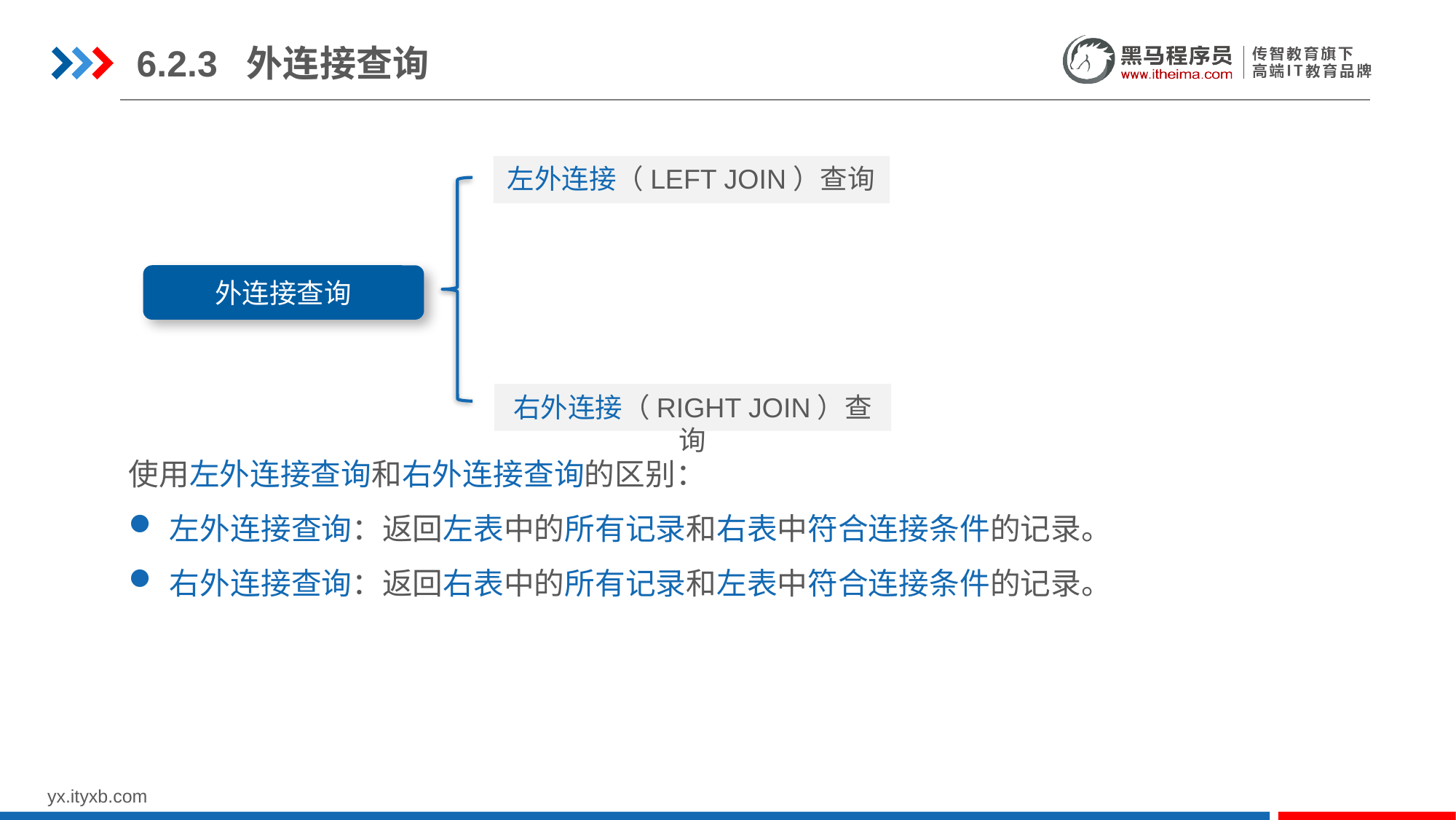

6.2.3  外连接查询
左外连接（LEFT JOIN）查询

外连接查询

右外连接（RIGHT JOIN）查询
使用左外连接查询和右外连接查询的区别：
左外连接查询：返回左表中的所有记录和右表中符合连接条件的记录。
右外连接查询：返回右表中的所有记录和左表中符合连接条件的记录。